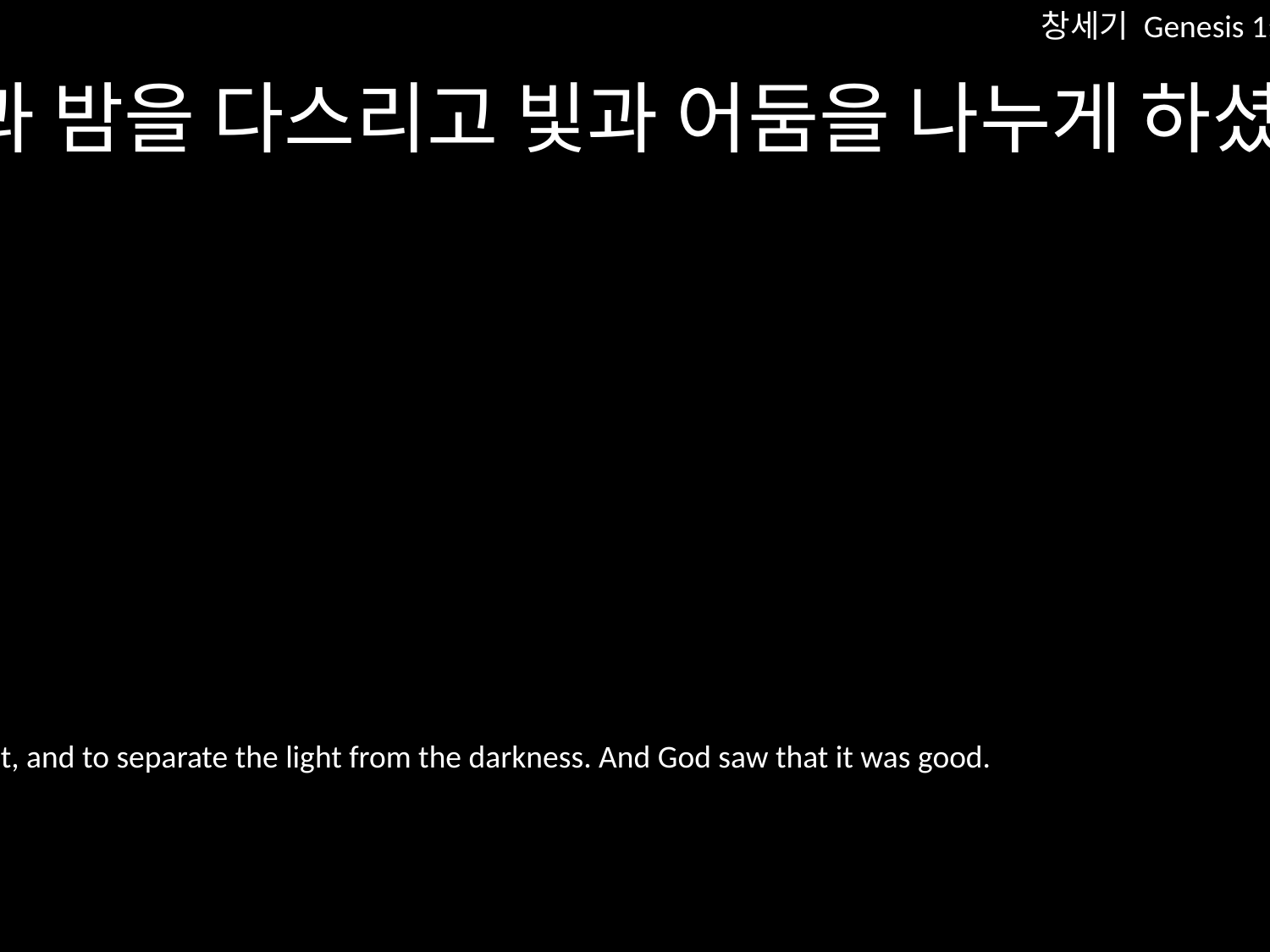

창세기 Genesis 1:18
낮과 밤을 다스리고 빛과 어둠을 나누게 하셨습니다. 하나님께서 보시기에 좋았습니다.
to rule over the day and over the night, and to separate the light from the darkness. And God saw that it was good.